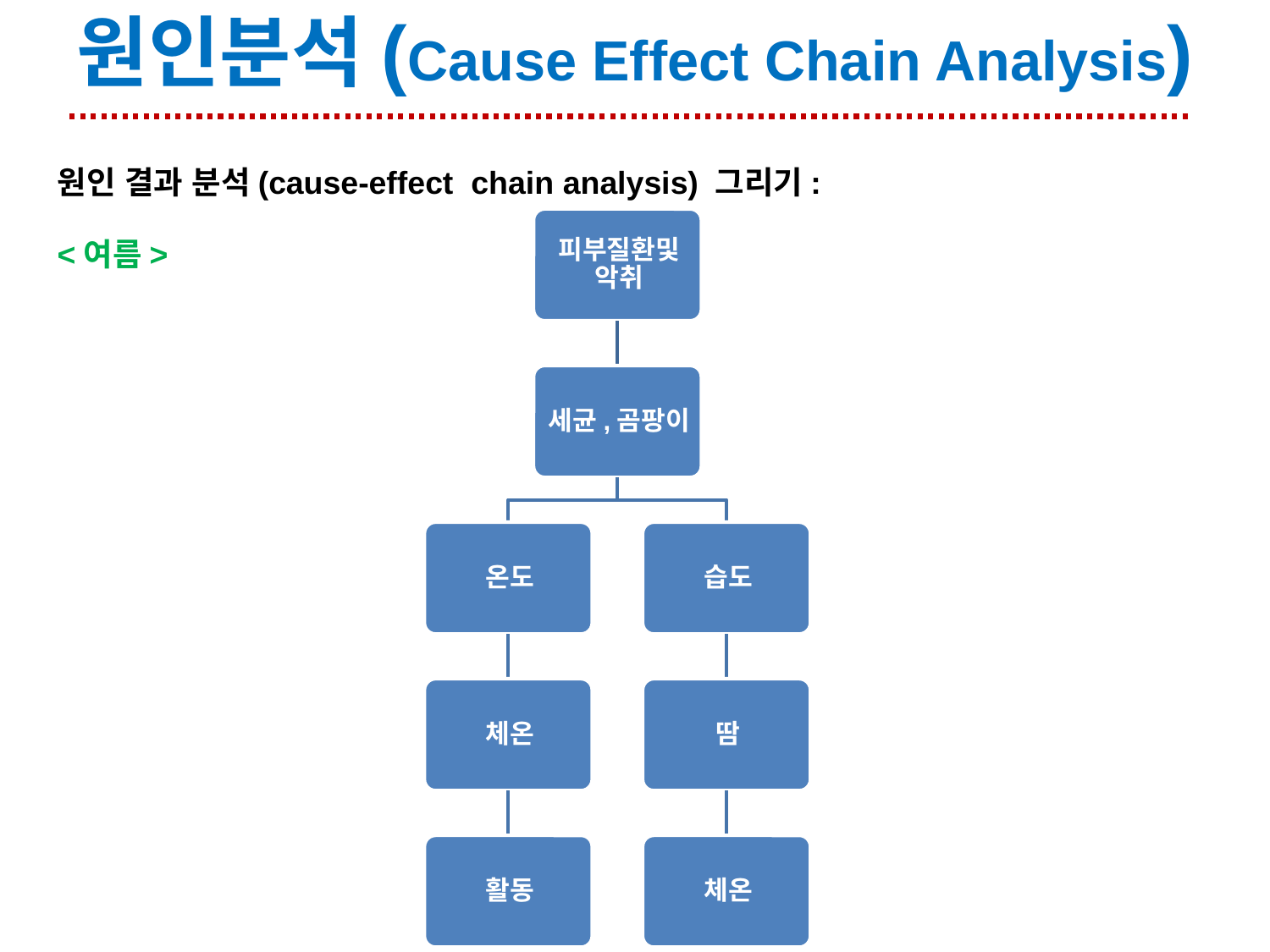

# 원인분석(Cause Effect Chain Analysis)
원인 결과 분석(cause-effect  chain analysis) 그리기:
피부질환및악취
세균,곰팡이
온도
체온
활동
습도
땀
체온
<여름>